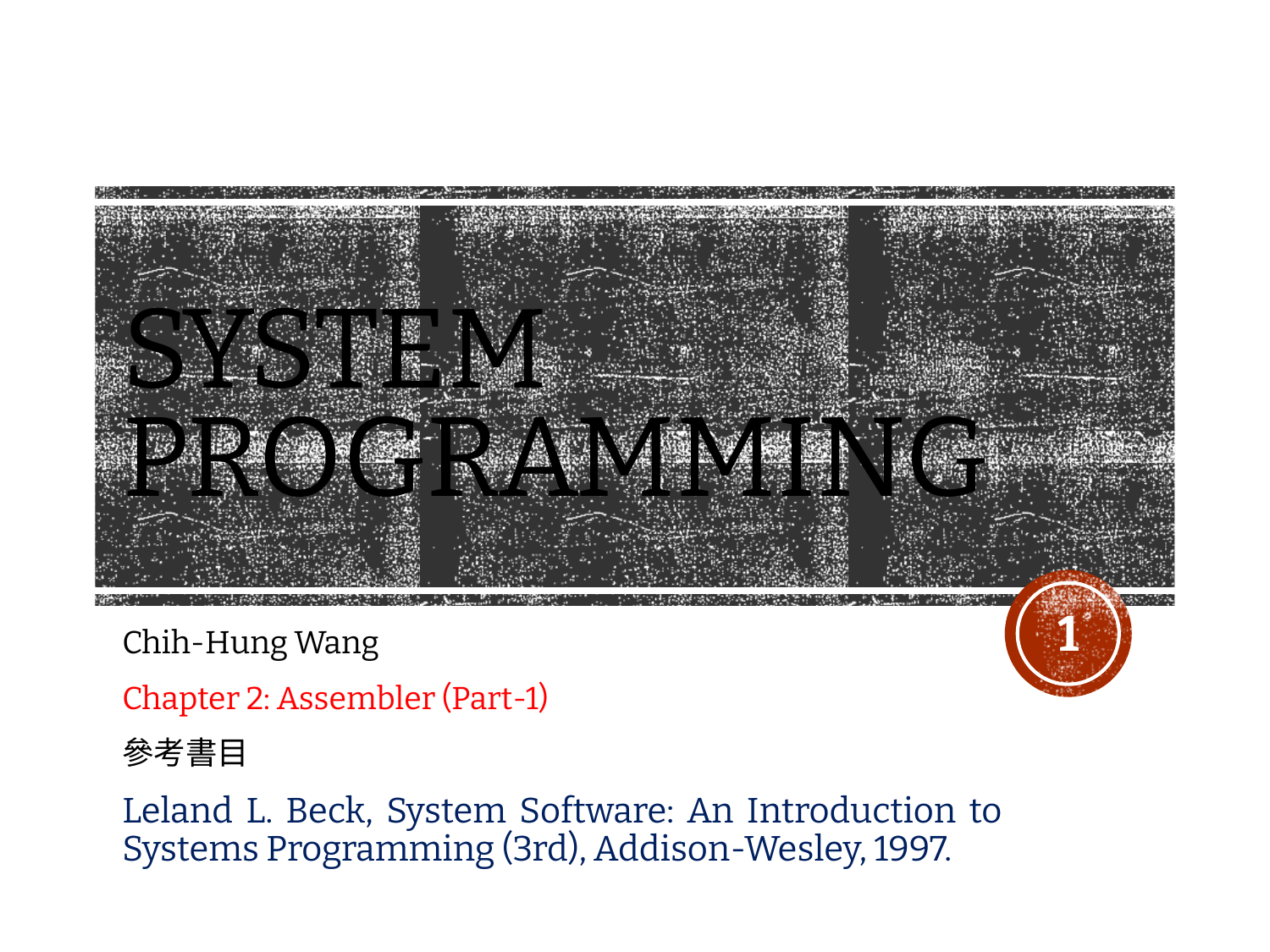

# System Programming
1
Chih-Hung Wang
Chapter 2: Assembler (Part-1)
參考書目
Leland L. Beck, System Software: An Introduction to Systems Programming (3rd), Addison-Wesley, 1997.